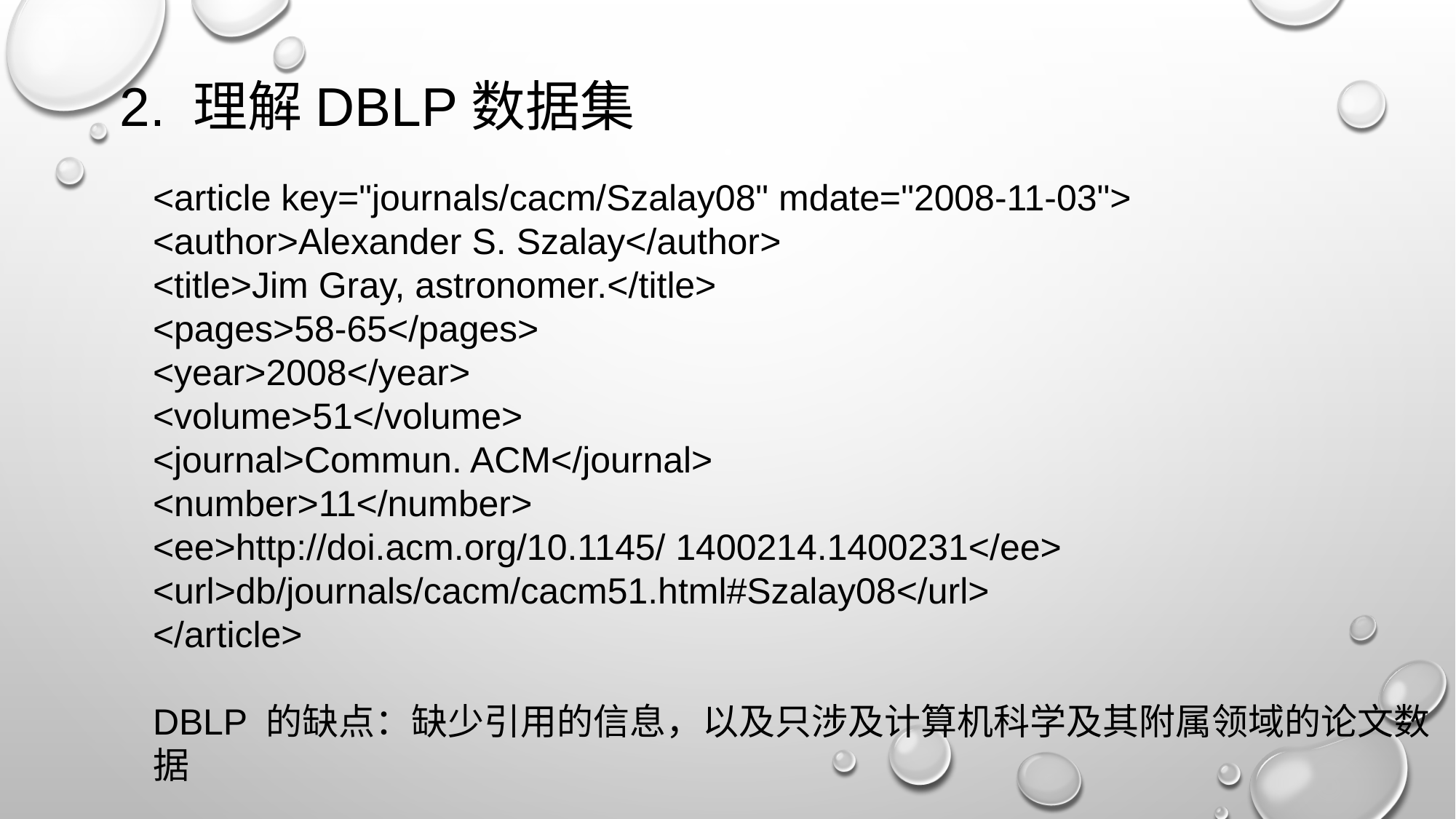

2. 理解DBLP数据集

<article key="journals/cacm/Szalay08" mdate="2008-11-03">
<author>Alexander S. Szalay</author>
<title>Jim Gray, astronomer.</title>
<pages>58-65</pages>
<year>2008</year>
<volume>51</volume>
<journal>Commun. ACM</journal>
<number>11</number>
<ee>http://doi.acm.org/10.1145/ 1400214.1400231</ee>
<url>db/journals/cacm/cacm51.html#Szalay08</url>
</article>

DBLP 的缺点：缺少引用的信息，以及只涉及计算机科学及其附属领域的论文数据